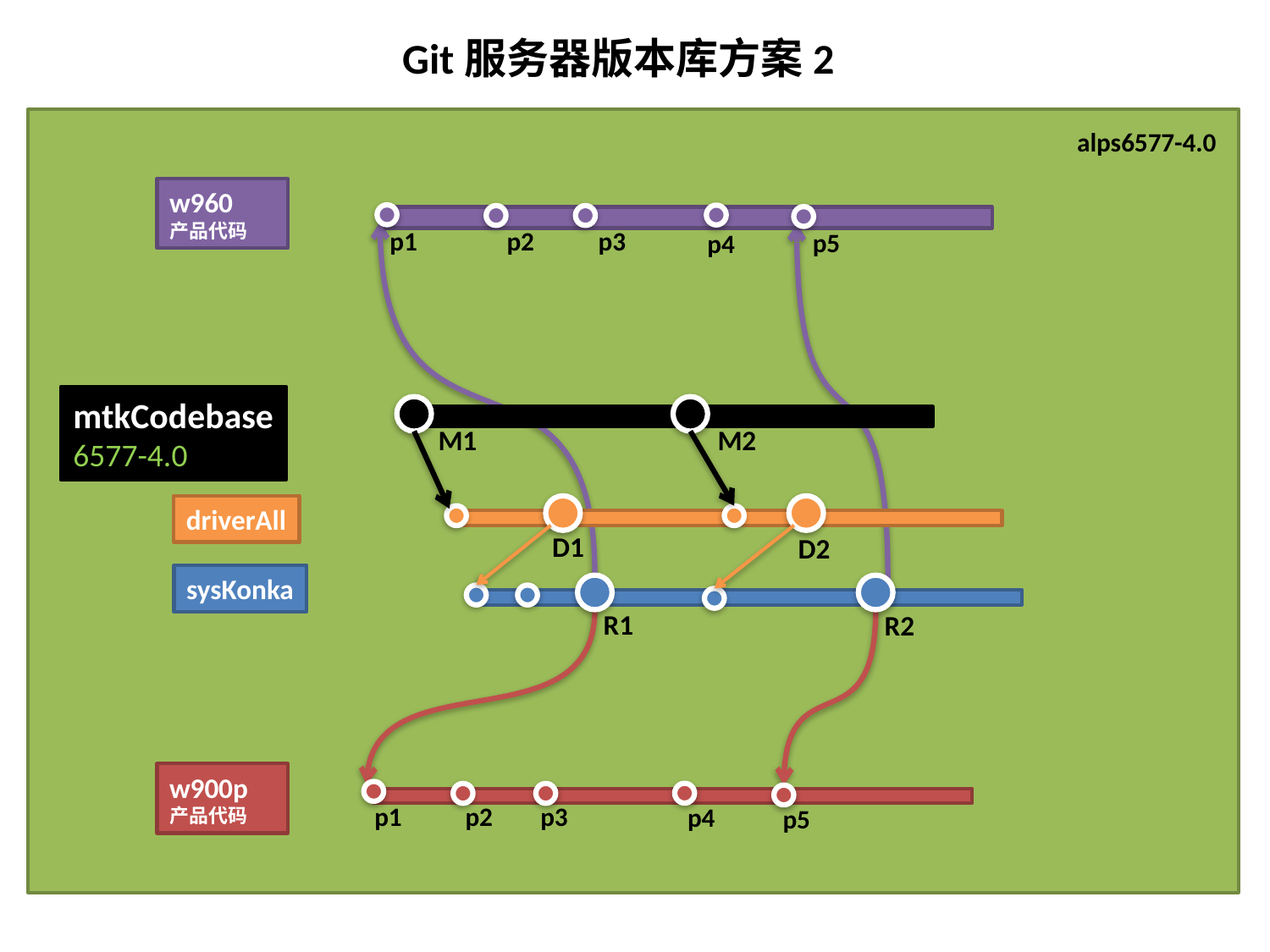

Git服务器版本库方案2

alps6577-4.0
w960
产品代码

p1
p2
p3
p5
p4
mtkCodebase
6577-4.0

M1
M2
driverAll

D1
D2
sysKonka

R1
R2
w900p
产品代码

p1
p2
p3
p4
p5